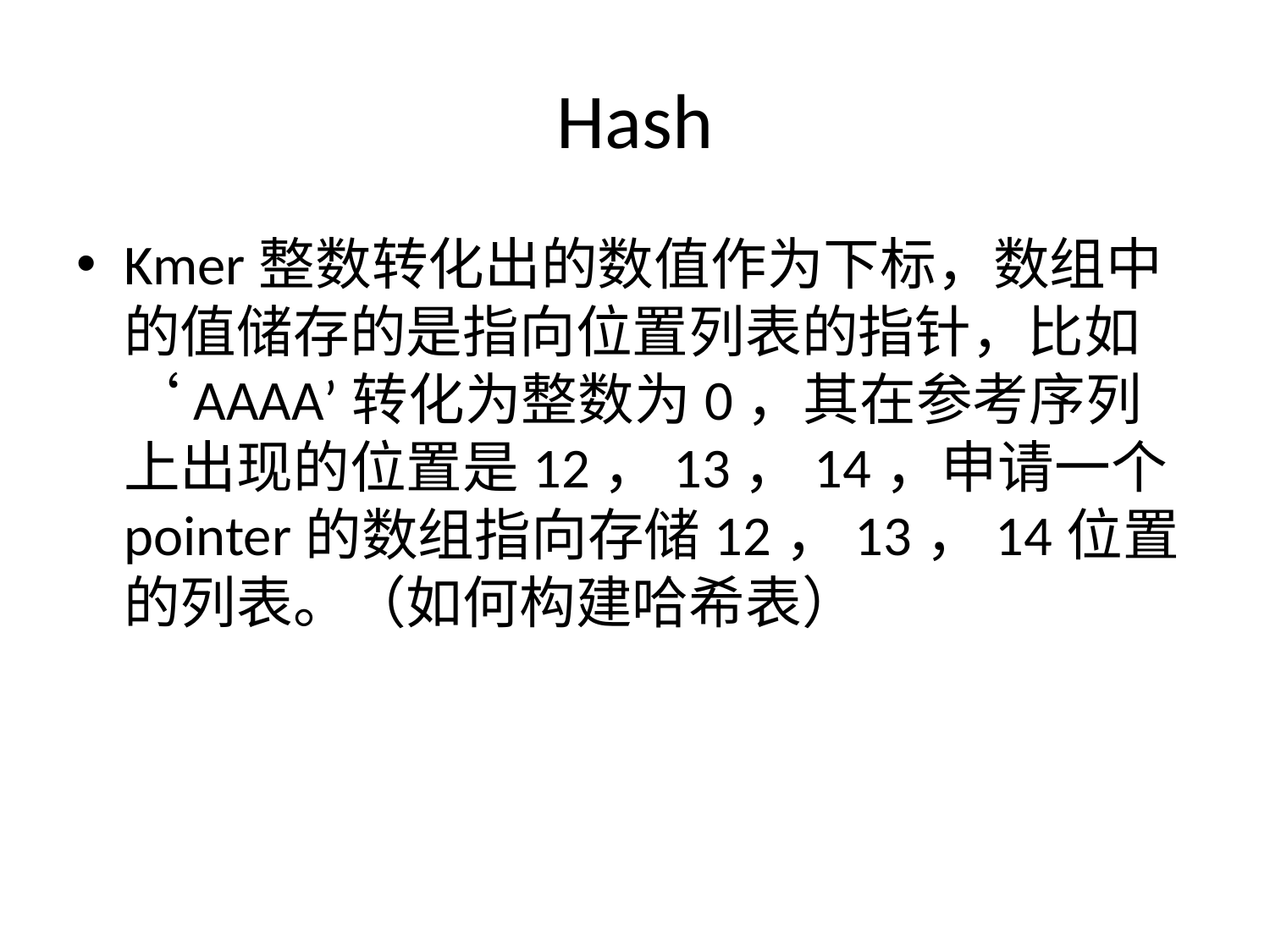

# Hash
Kmer整数转化出的数值作为下标，数组中的值储存的是指向位置列表的指针，比如‘AAAA’转化为整数为0，其在参考序列上出现的位置是12，13，14，申请一个pointer的数组指向存储12，13，14位置的列表。（如何构建哈希表）